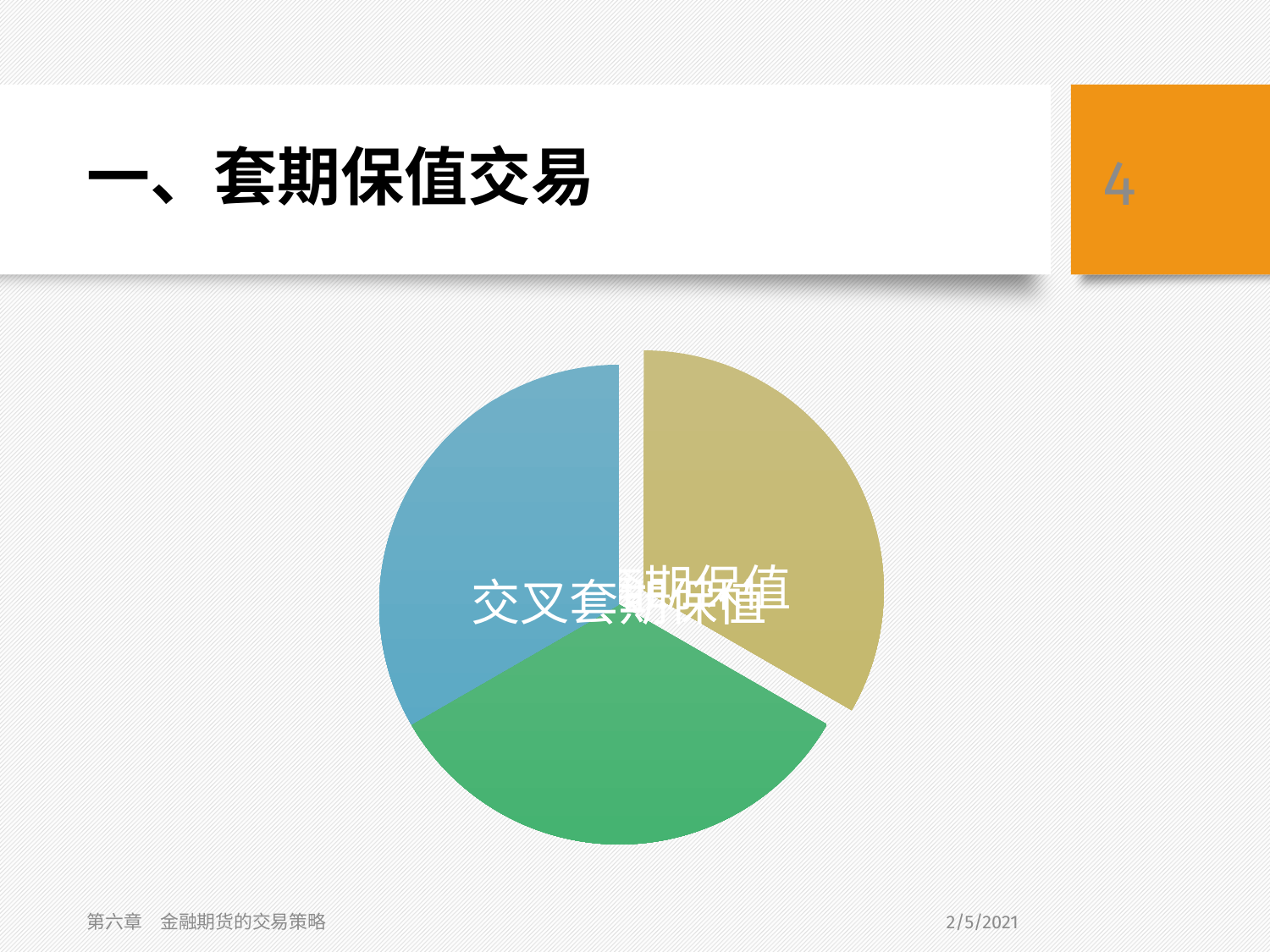

# 一、套期保值交易
4
多头套期保值
空头套期保值
交叉套期保值
2/5/2021
第六章　金融期货的交易策略